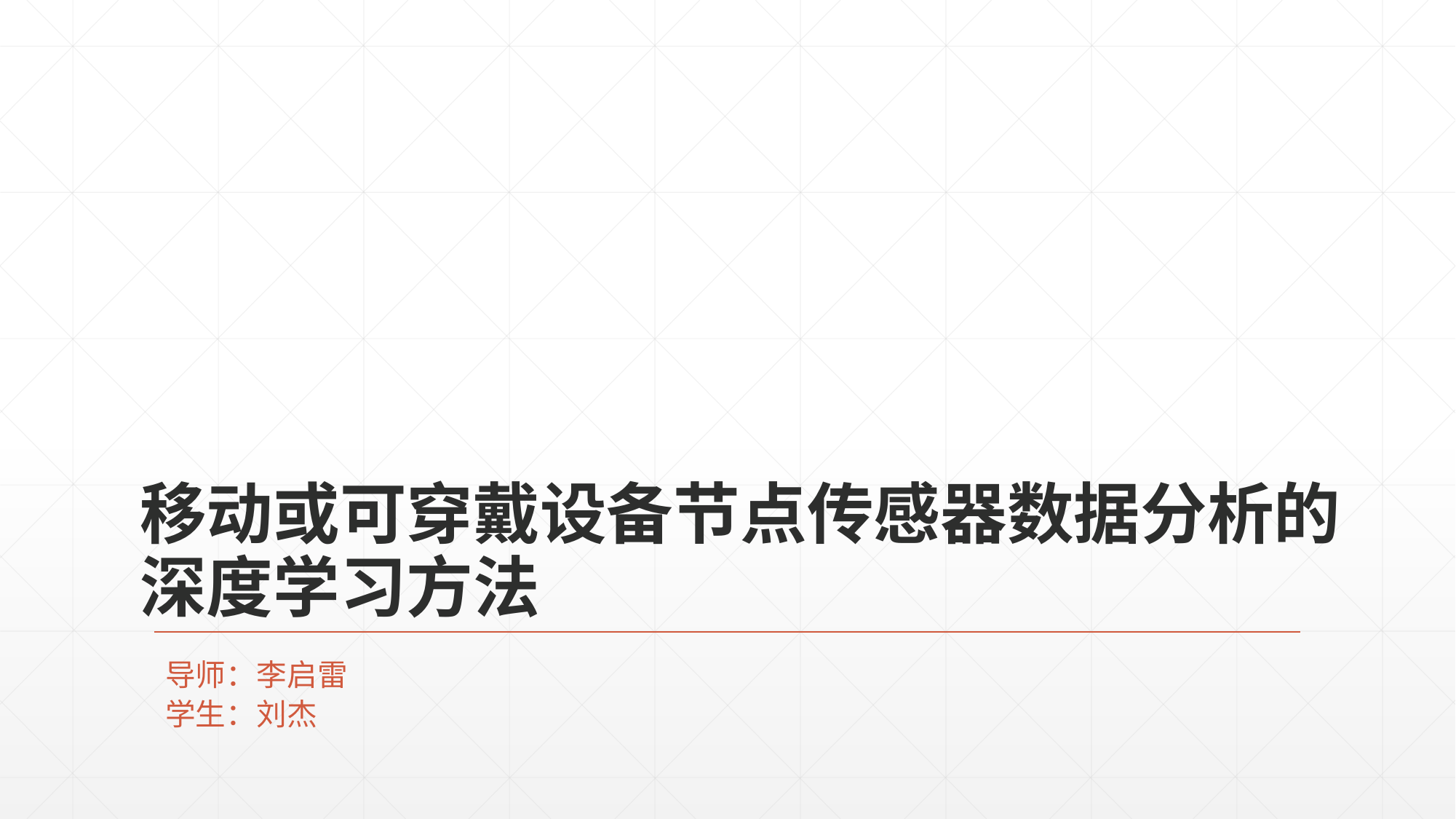

# 移动或可穿戴设备节点传感器数据分析的深度学习方法
导师：李启雷
学生：刘杰